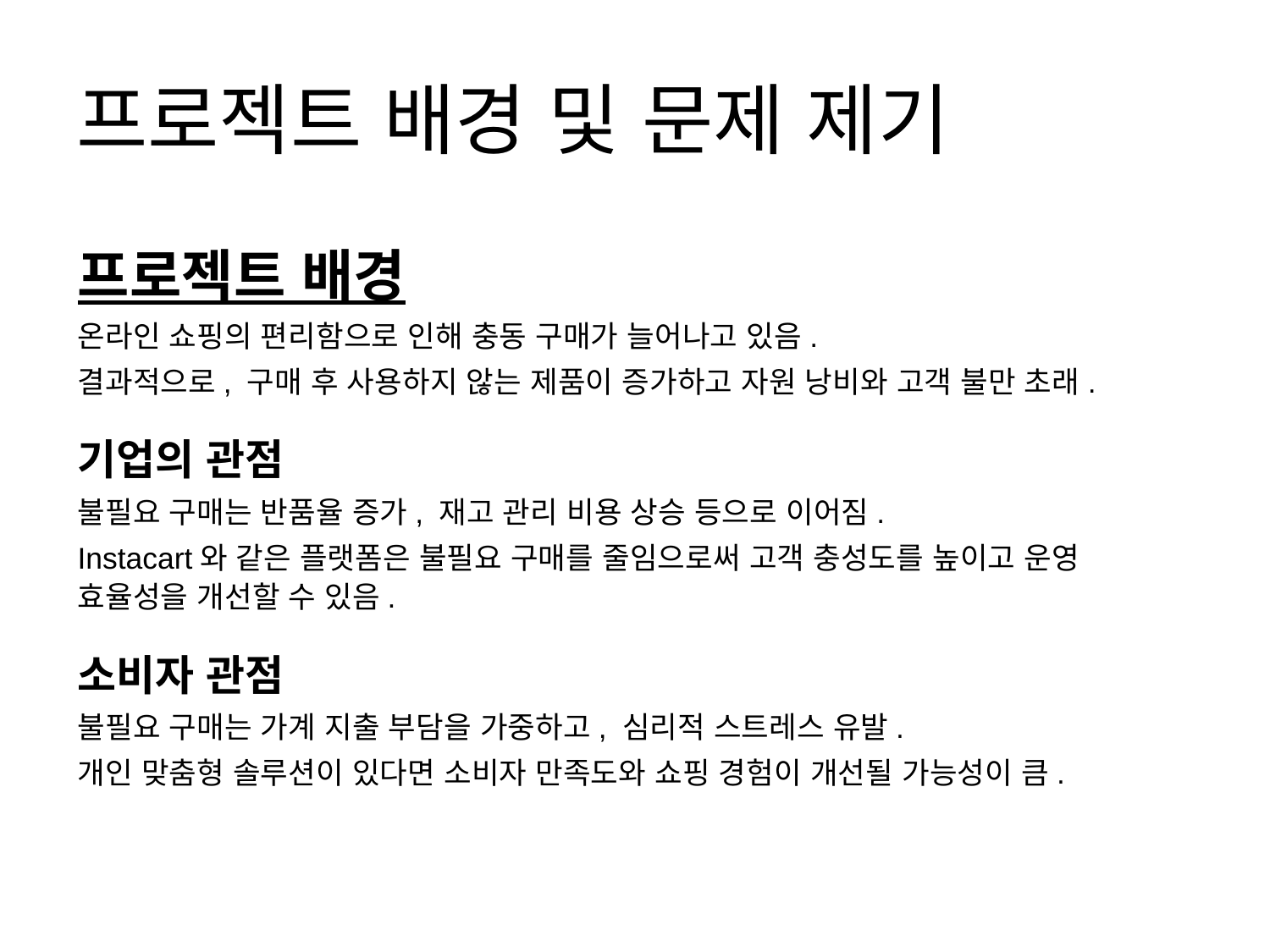

# 프로젝트 배경 및 문제 제기
프로젝트 배경
온라인 쇼핑의 편리함으로 인해 충동 구매가 늘어나고 있음.
결과적으로, 구매 후 사용하지 않는 제품이 증가하고 자원 낭비와 고객 불만 초래.
기업의 관점
불필요 구매는 반품율 증가, 재고 관리 비용 상승 등으로 이어짐.
Instacart와 같은 플랫폼은 불필요 구매를 줄임으로써 고객 충성도를 높이고 운영 효율성을 개선할 수 있음.
소비자 관점
불필요 구매는 가계 지출 부담을 가중하고, 심리적 스트레스 유발.
개인 맞춤형 솔루션이 있다면 소비자 만족도와 쇼핑 경험이 개선될 가능성이 큼.